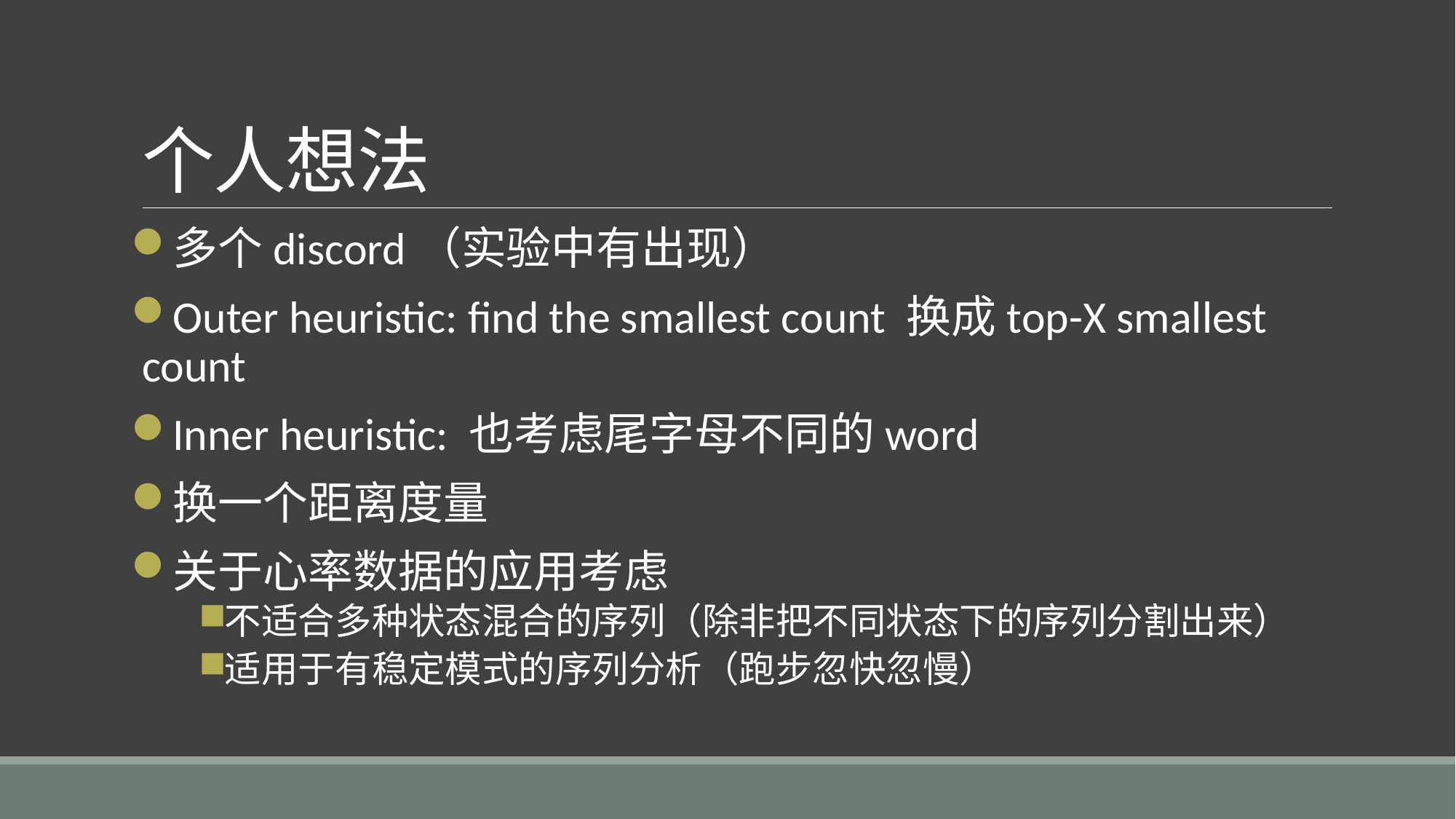

# 个人想法
多个discord（实验中有出现）
Outer heuristic: find the smallest count 换成top-X smallest count
Inner heuristic: 也考虑尾字母不同的word
换一个距离度量
关于心率数据的应用考虑
不适合多种状态混合的序列（除非把不同状态下的序列分割出来）
适用于有稳定模式的序列分析（跑步忽快忽慢）